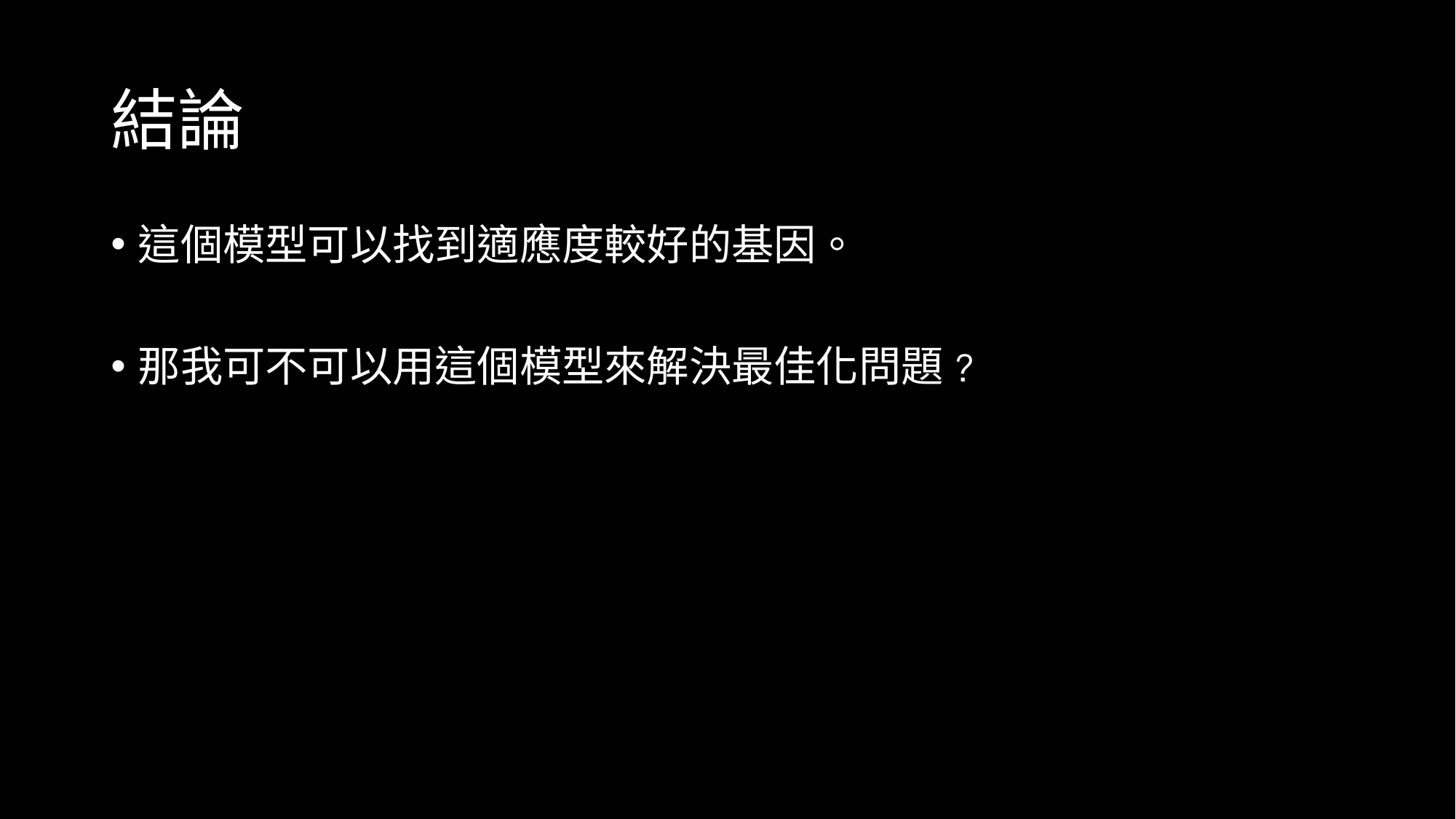

# 結論
這個模型可以找到適應度較好的基因。

那我可不可以用這個模型來解決最佳化問題?